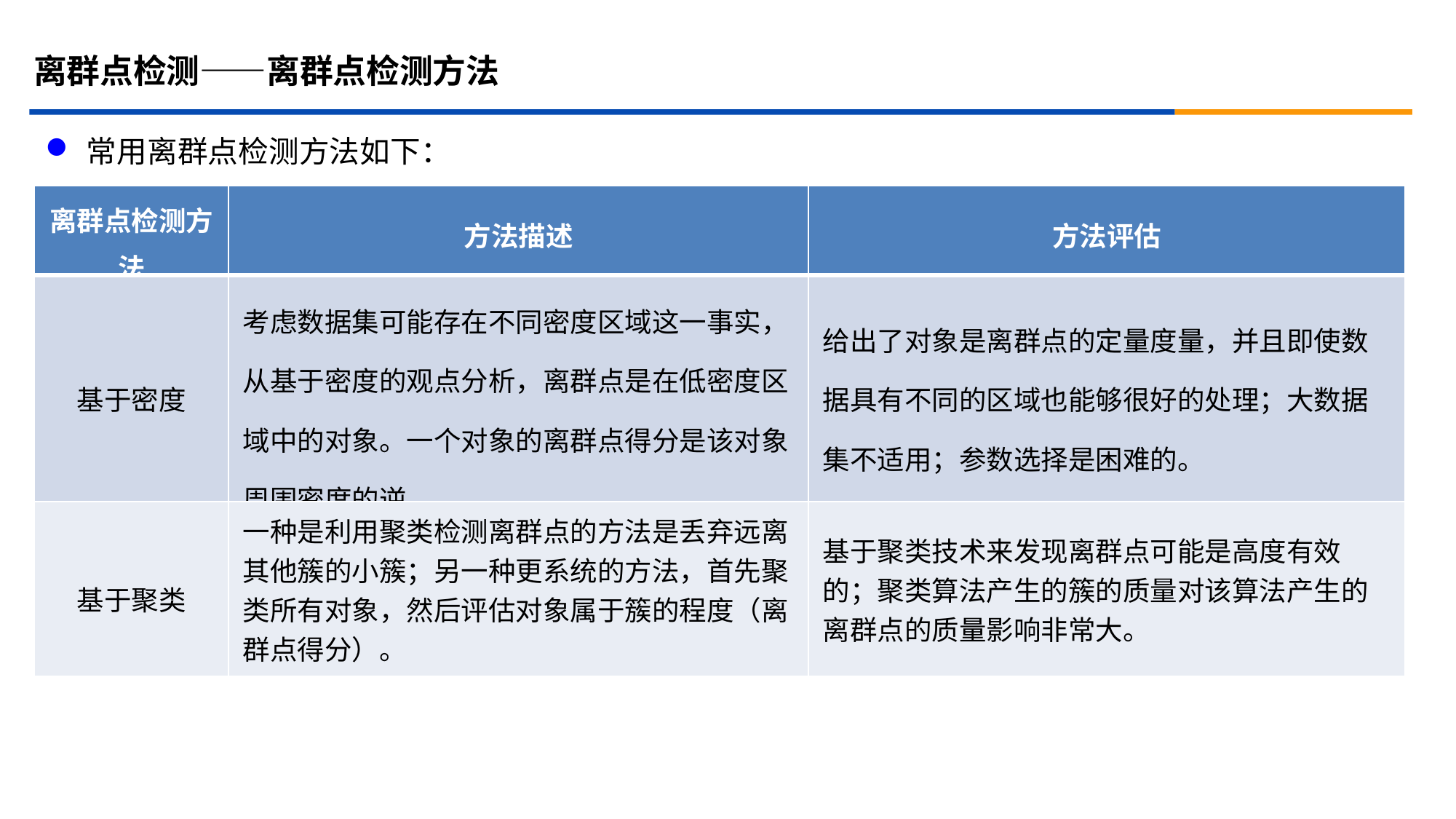

离群点检测——离群点检测方法
常用离群点检测方法如下：
| 离群点检测方法 | 方法描述 | 方法评估 |
| --- | --- | --- |
| 基于密度 | 考虑数据集可能存在不同密度区域这一事实，从基于密度的观点分析，离群点是在低密度区域中的对象。一个对象的离群点得分是该对象周围密度的逆。 | 给出了对象是离群点的定量度量，并且即使数据具有不同的区域也能够很好的处理；大数据集不适用；参数选择是困难的。 |
| 基于聚类 | 一种是利用聚类检测离群点的方法是丢弃远离其他簇的小簇；另一种更系统的方法，首先聚类所有对象，然后评估对象属于簇的程度（离群点得分）。 | 基于聚类技术来发现离群点可能是高度有效的；聚类算法产生的簇的质量对该算法产生的离群点的质量影响非常大。 |